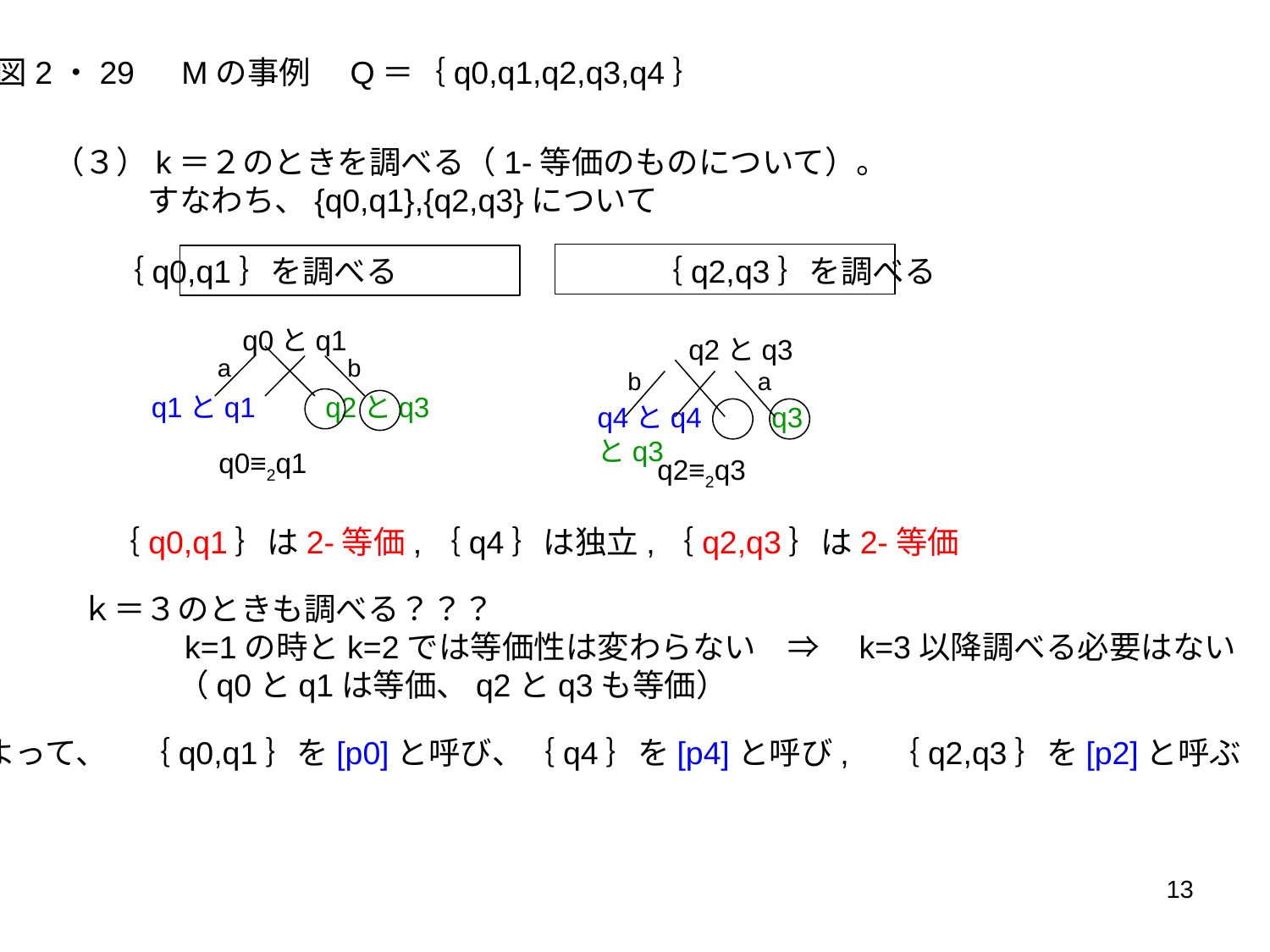

図2・29　Mの事例　Q＝｛q0,q1,q2,q3,q4｝
（３）k＝２のときを調べる（1-等価のものについて）。
　　　すなわち、{q0,q1},{q2,q3}について

｛q0,q1｝を調べる　　　　　　　　｛q2,q3｝を調べる

　　　q0とq1

q1とq1　　q2とq3

a

b

　　　q2とq3

q4とq4　　q3とq3

b

a

q0≡2q1
q2≡2q3
｛q0,q1｝は2-等価,｛q4｝は独立,｛q2,q3｝は2-等価
ｋ＝３のときも調べる？？？
　　　k=1の時とk=2では等価性は変わらない　⇒　k=3以降調べる必要はない
　　　（q0とq1は等価、q2とq3も等価）
よって、　｛q0,q1｝を[p0]と呼び、｛q4｝を[p4]と呼び,　｛q2,q3｝を[p2]と呼ぶ

13